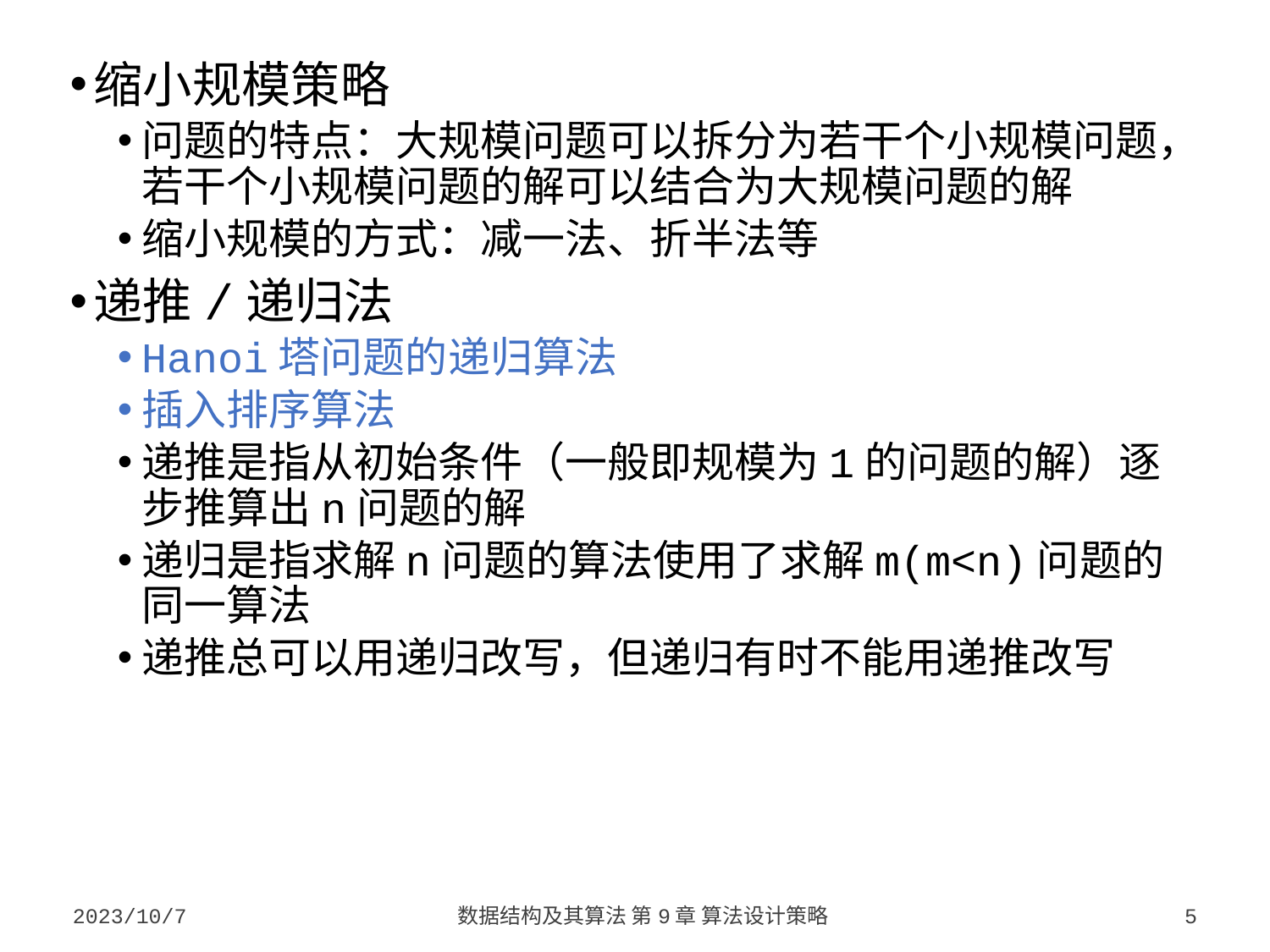

缩小规模策略
问题的特点：大规模问题可以拆分为若干个小规模问题，若干个小规模问题的解可以结合为大规模问题的解
缩小规模的方式：减一法、折半法等
递推/递归法
Hanoi塔问题的递归算法
插入排序算法
递推是指从初始条件（一般即规模为1的问题的解）逐步推算出n问题的解
递归是指求解n问题的算法使用了求解m(m<n)问题的同一算法
递推总可以用递归改写，但递归有时不能用递推改写
2023/10/7
数据结构及其算法 第9章 算法设计策略
5